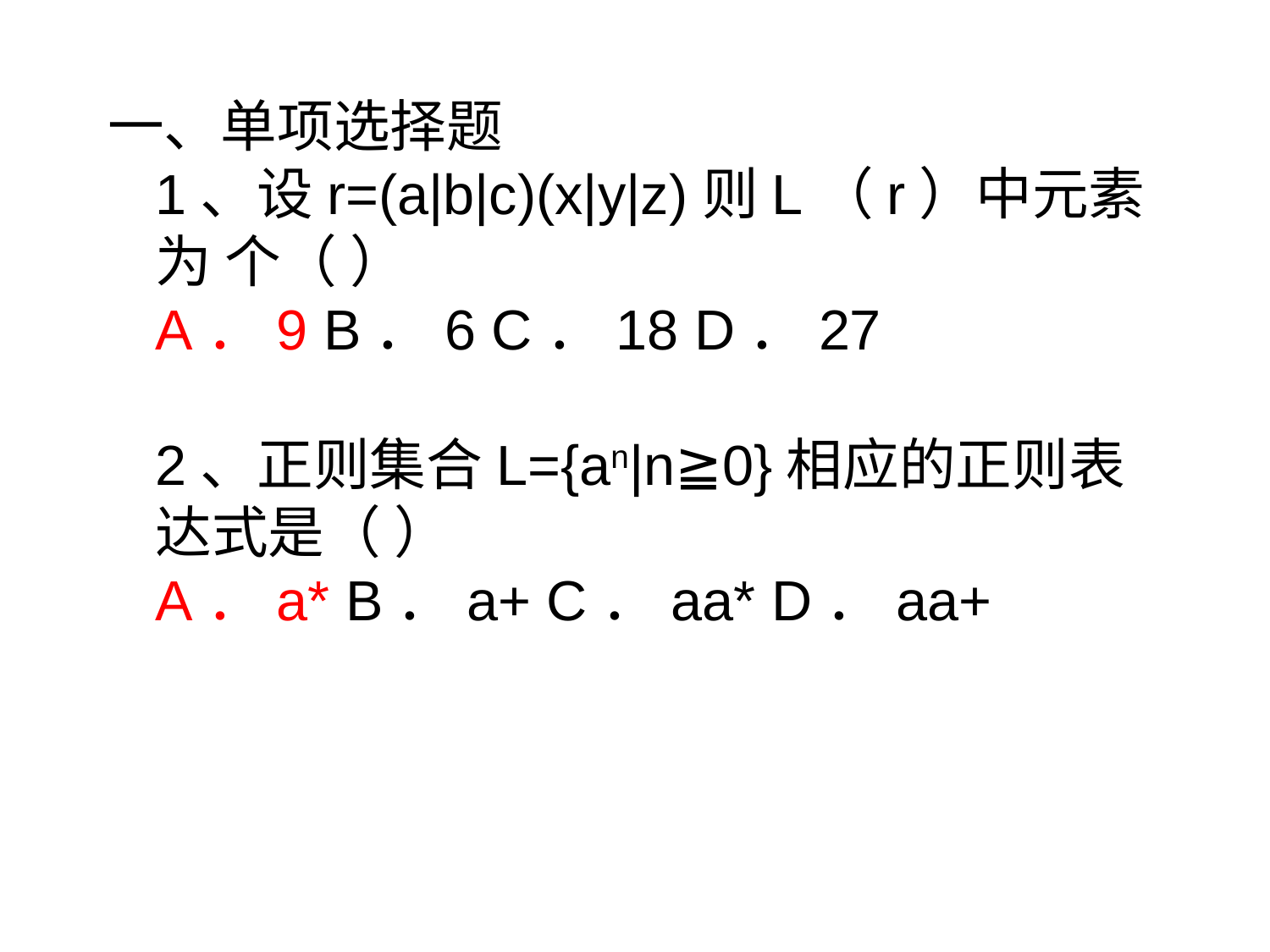

一、单项选择题
1、设r=(a|b|c)(x|y|z)则L（r）中元素为 个（ ）
A．9 B．6 C．18 D．27
2、正则集合L={an|n≧0}相应的正则表达式是（ ）
A．a* B．a+ C．aa* D．aa+